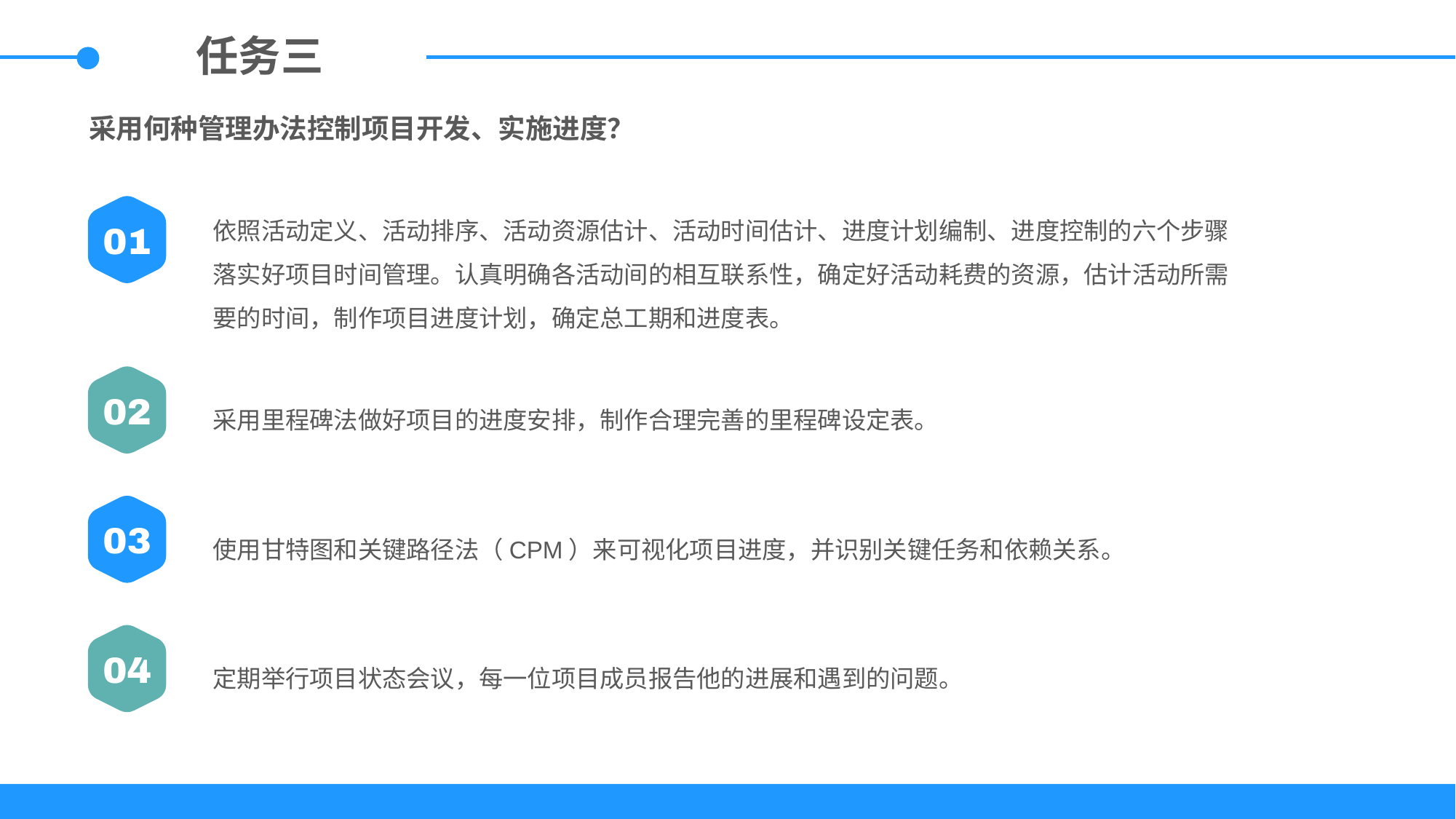

任务三

采用何种管理办法控制项目开发、实施进度？
01
依照活动定义、活动排序、活动资源估计、活动时间估计、进度计划编制、进度控制的六个步骤落实好项目时间管理。认真明确各活动间的相互联系性，确定好活动耗费的资源，估计活动所需要的时间，制作项目进度计划，确定总工期和进度表。
02
采用里程碑法做好项目的进度安排，制作合理完善的里程碑设定表。
03
使用甘特图和关键路径法（CPM）来可视化项目进度，并识别关键任务和依赖关系。
04
定期举行项目状态会议，每一位项目成员报告他的进展和遇到的问题。